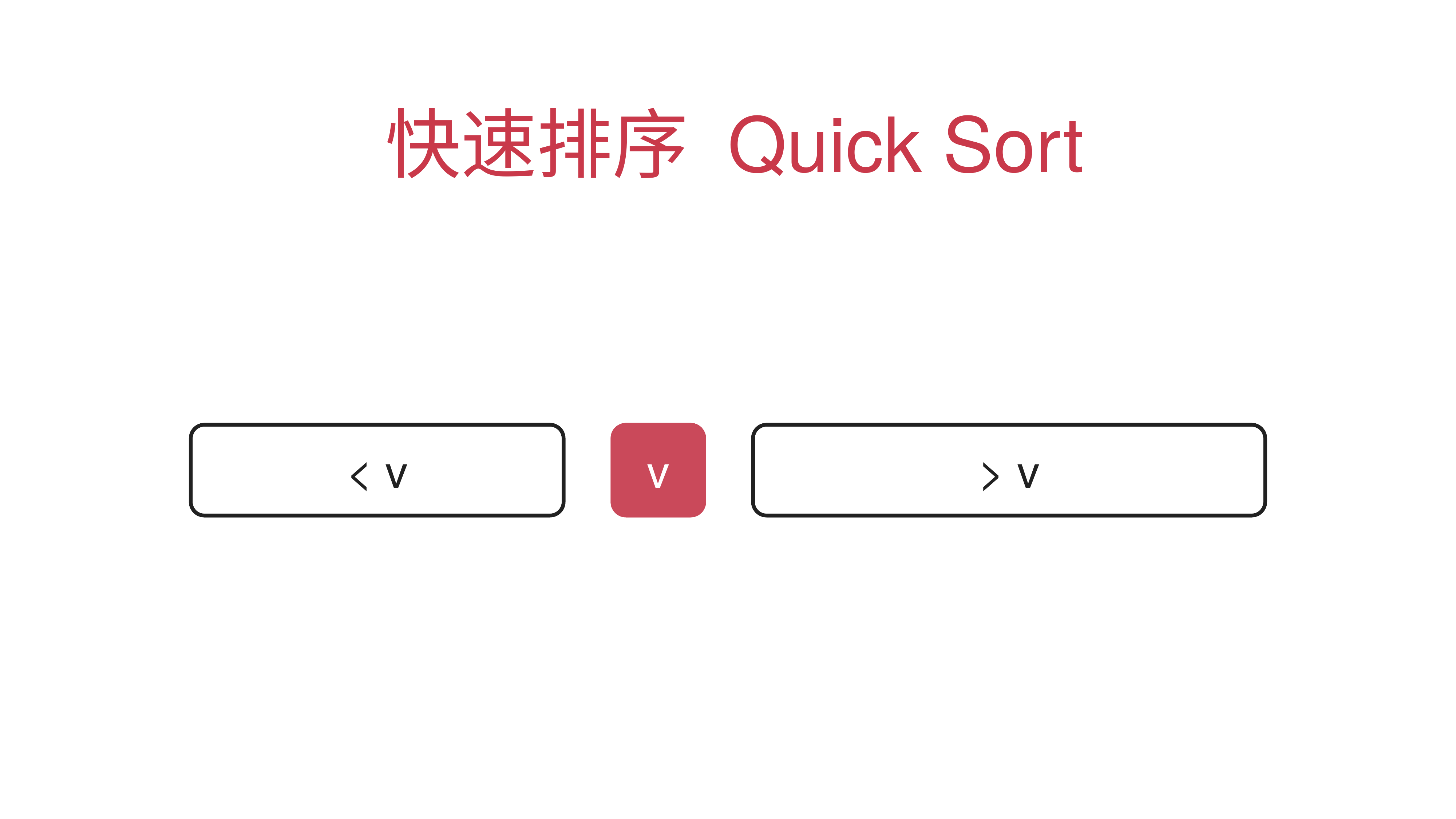

# 快速排序 Quick Sort
< v
v
> v